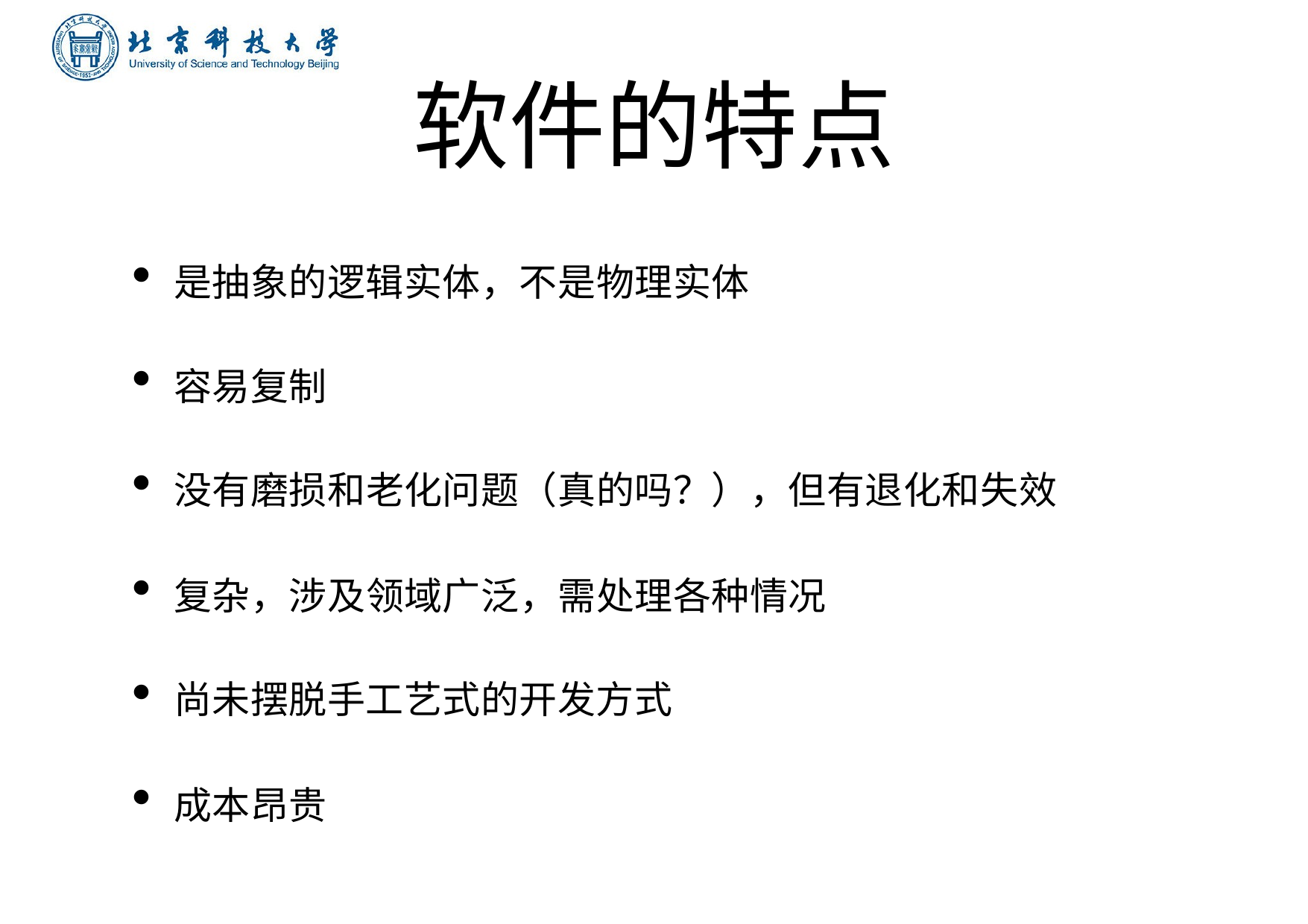

# 软件的特点
是抽象的逻辑实体，不是物理实体
容易复制
没有磨损和⽼化问题（真的吗？），但有退化和失效
复杂，涉及领域⼴泛，需处理各种情况
尚未摆脱⼿⼯艺式的开发⽅式
成本昂贵